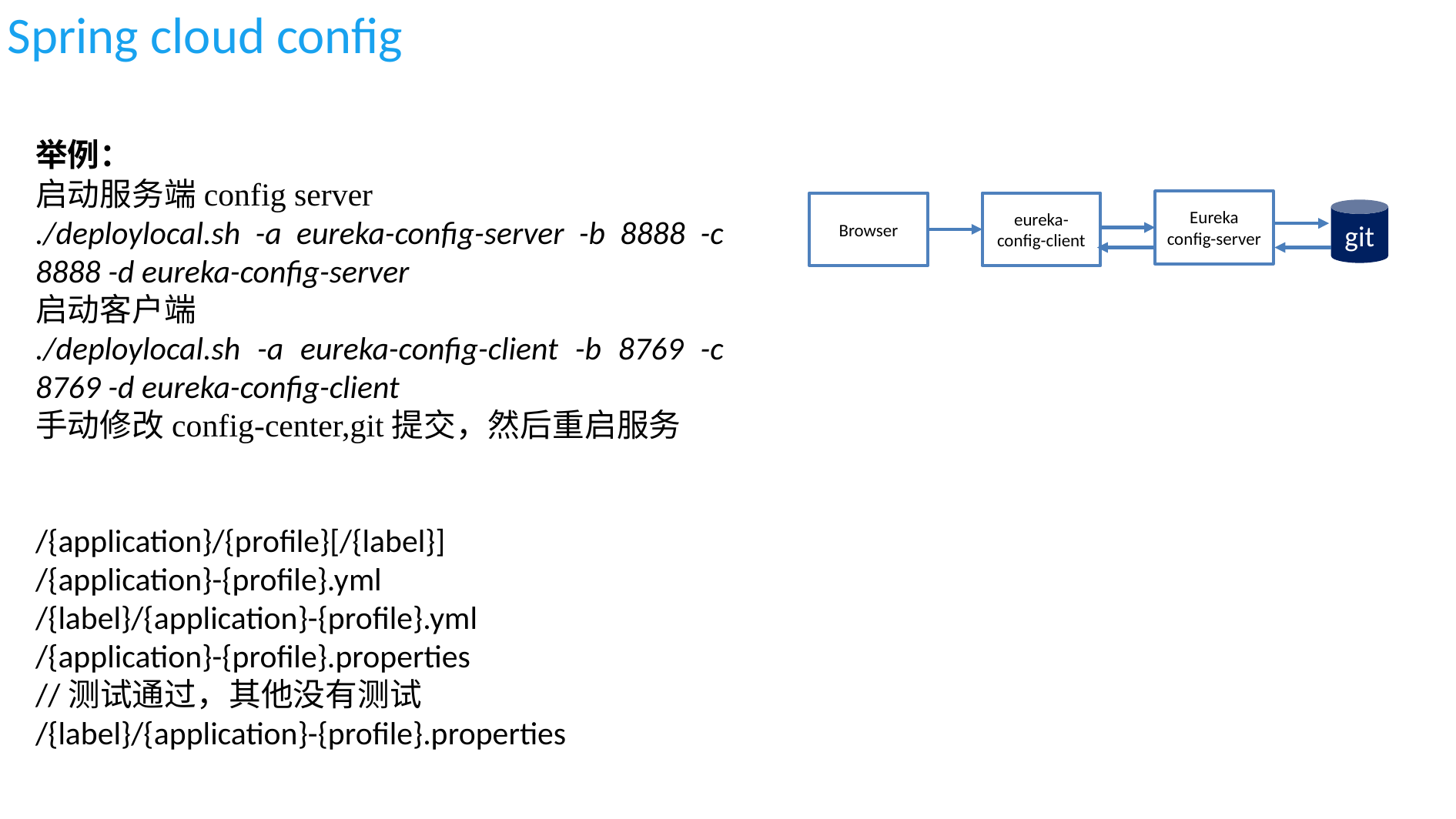

# Spring cloud config
举例：
启动服务端config server
./deploylocal.sh -a eureka-config-server -b 8888 -c 8888 -d eureka-config-server
启动客户端
./deploylocal.sh -a eureka-config-client -b 8769 -c 8769 -d eureka-config-client
手动修改config-center,git提交，然后重启服务

/{application}/{profile}[/{label}]
/{application}-{profile}.yml
/{label}/{application}-{profile}.yml
/{application}-{profile}.properties
//测试通过，其他没有测试
/{label}/{application}-{profile}.properties

Eureka config-server
Browser
eureka-config-client
git